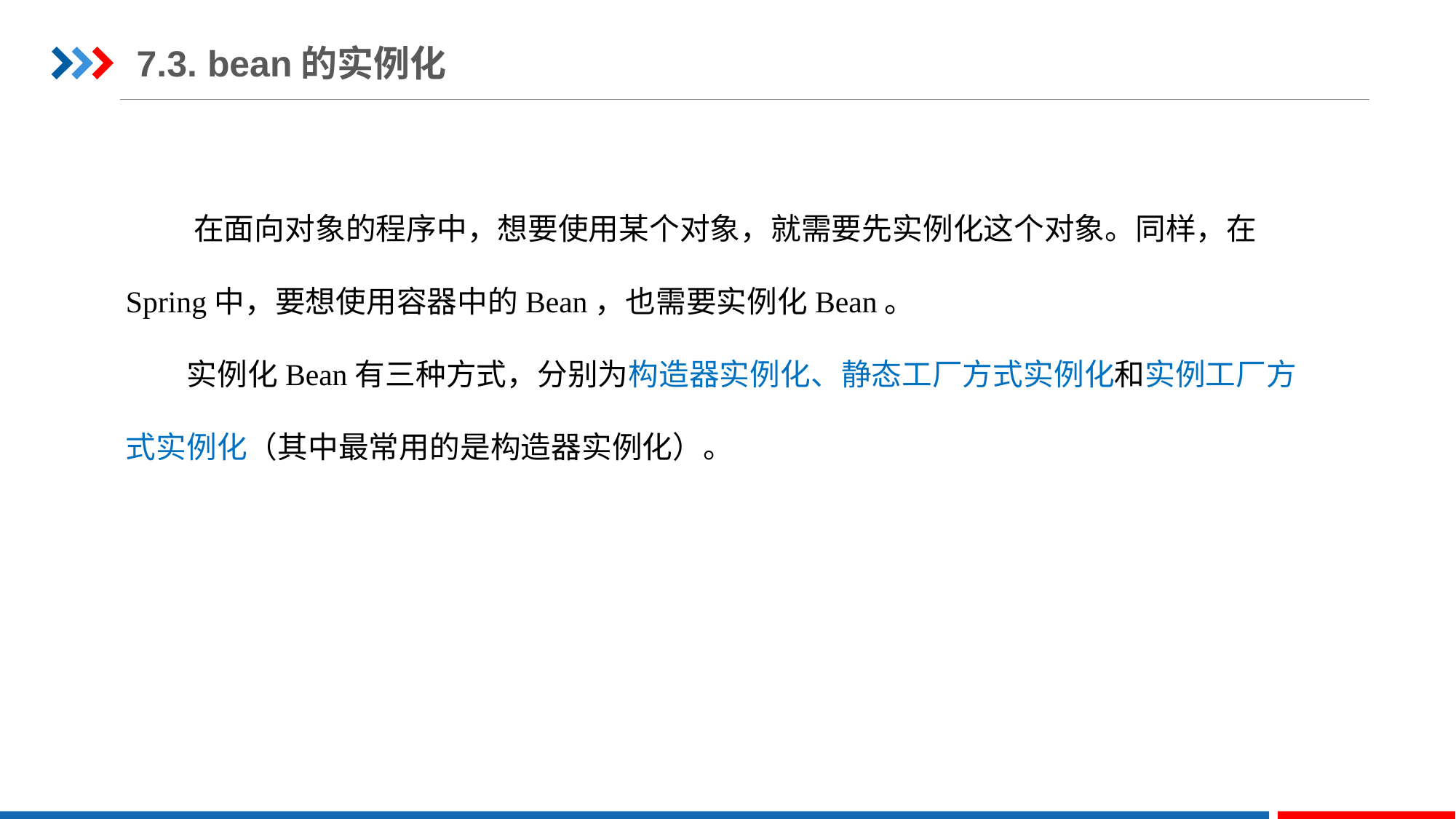

7.3. bean的实例化
         在面向对象的程序中，想要使用某个对象，就需要先实例化这个对象。同样，在Spring中，要想使用容器中的Bean，也需要实例化Bean。
        实例化Bean有三种方式，分别为构造器实例化、静态工厂方式实例化和实例工厂方式实例化（其中最常用的是构造器实例化）。